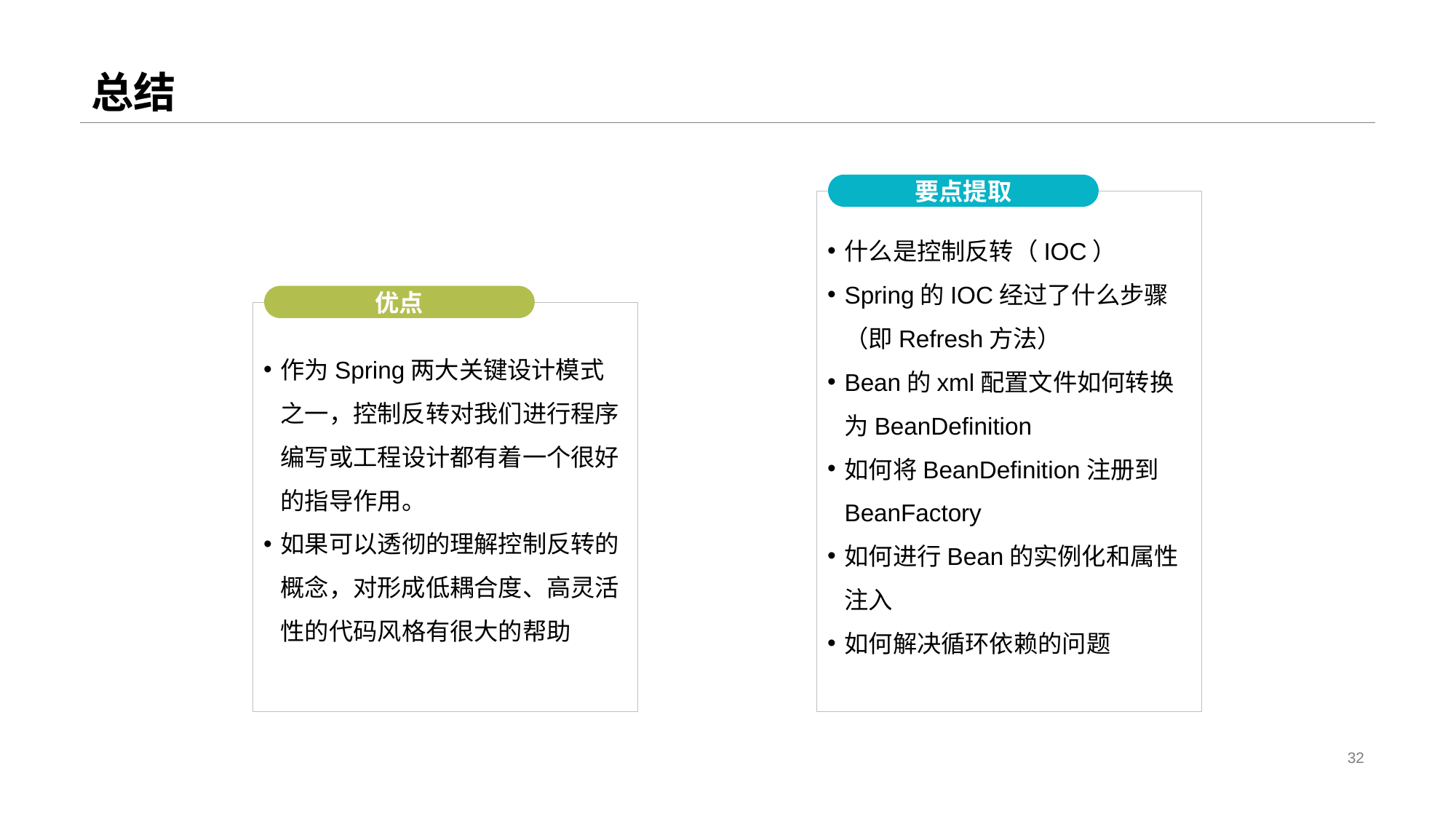

# 总结
要点提取

什么是控制反转（IOC）
Spring的IOC经过了什么步骤（即Refresh方法）
Bean的xml配置文件如何转换为BeanDefinition
如何将BeanDefinition注册到BeanFactory
如何进行Bean的实例化和属性注入
如何解决循环依赖的问题
优点

作为Spring两大关键设计模式之一，控制反转对我们进行程序编写或工程设计都有着一个很好的指导作用。
如果可以透彻的理解控制反转的概念，对形成低耦合度、高灵活性的代码风格有很大的帮助

32